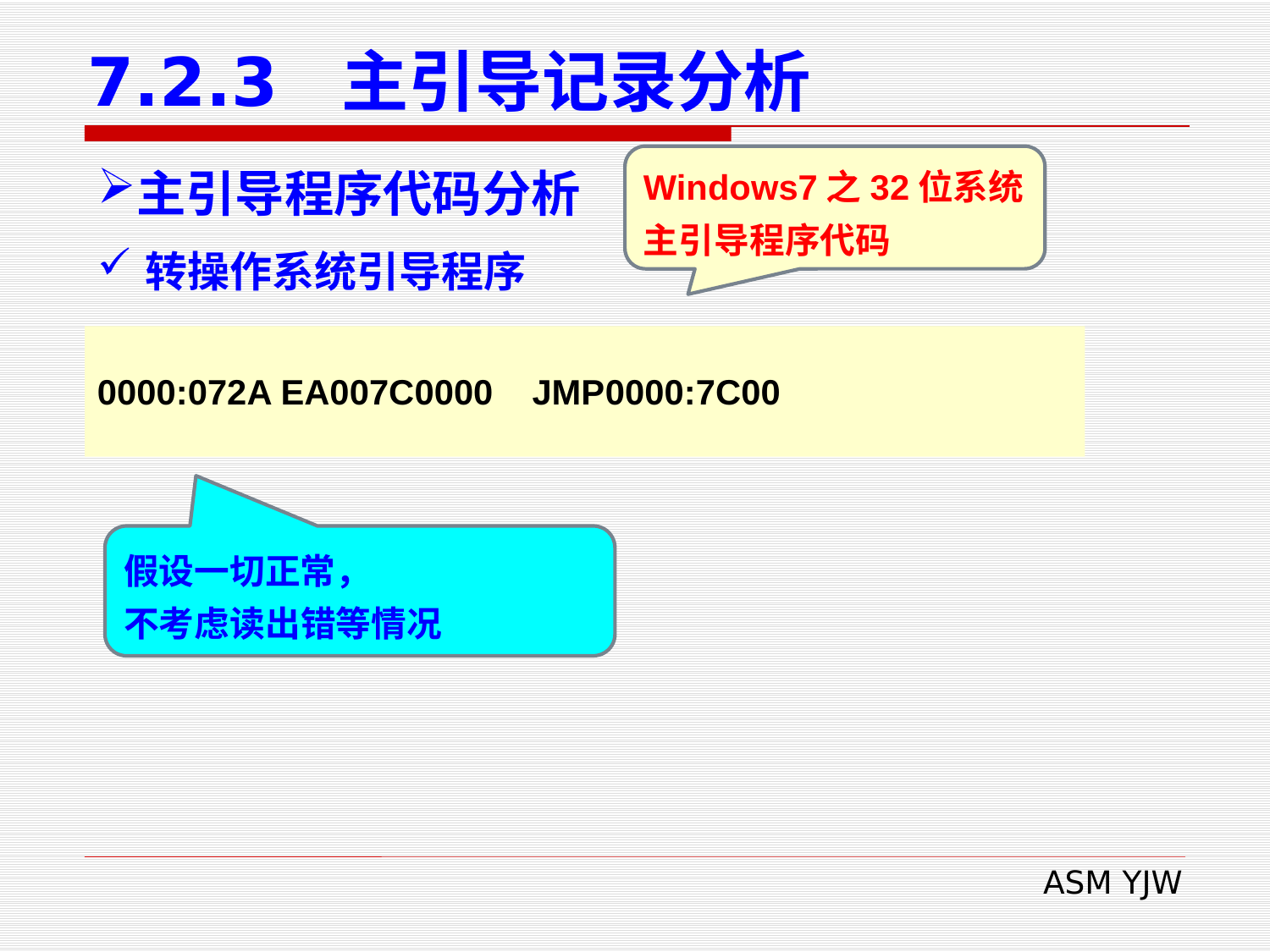

# 7.2.3  主引导记录分析
Windows7之32位系统
主引导程序代码
主引导程序代码分析
转操作系统引导程序

0000:072A EA007C0000    JMP	0000:7C00

假设一切正常，
不考虑读出错等情况